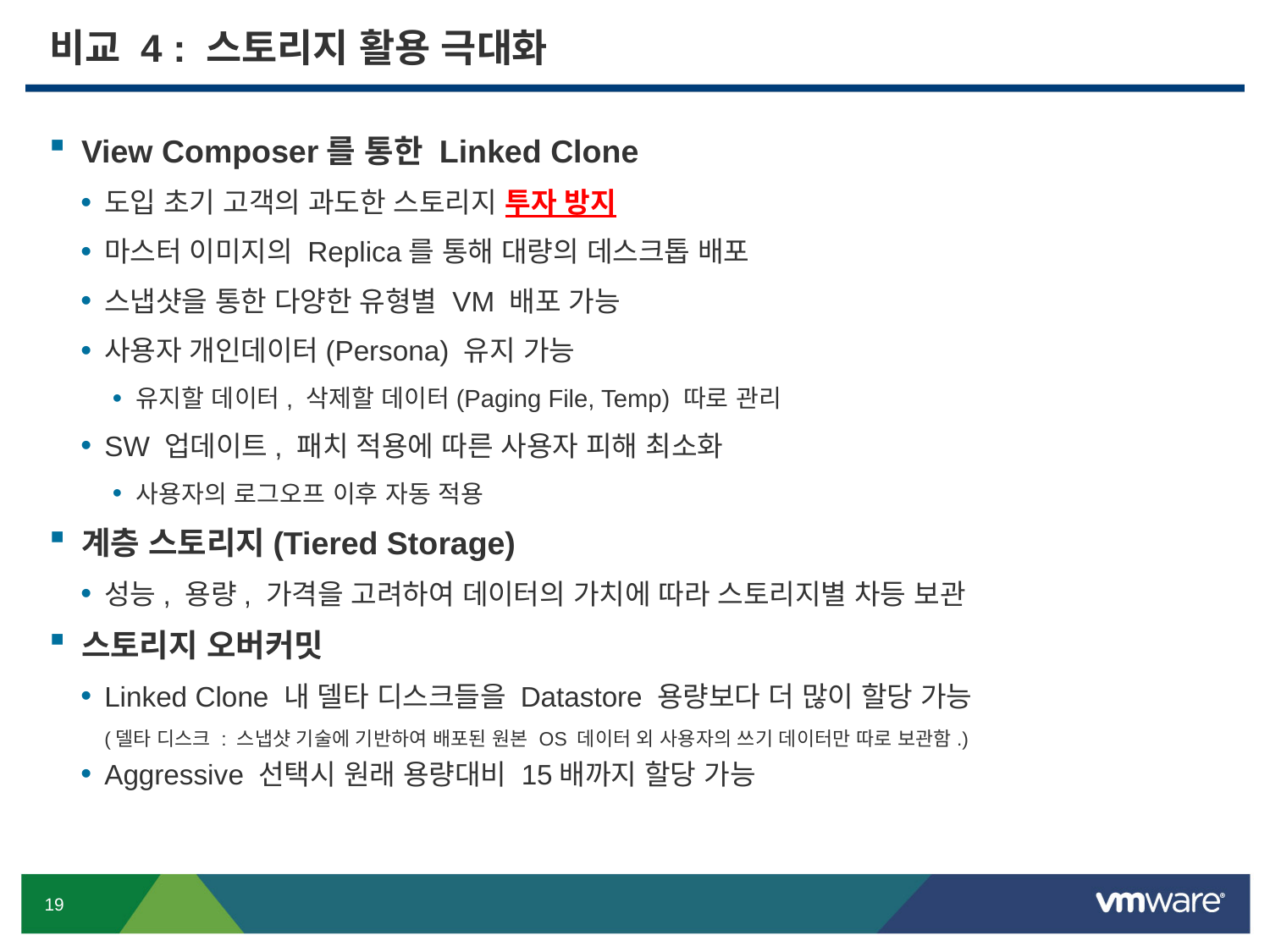

# 비교 4 : 스토리지 활용 극대화
View Composer를 통한 Linked Clone
도입 초기 고객의 과도한 스토리지 투자 방지
마스터 이미지의 Replica를 통해 대량의 데스크톱 배포
스냅샷을 통한 다양한 유형별 VM 배포 가능
사용자 개인데이터(Persona) 유지 가능
유지할 데이터, 삭제할 데이터(Paging File, Temp) 따로 관리
SW 업데이트, 패치 적용에 따른 사용자 피해 최소화
사용자의 로그오프 이후 자동 적용
계층 스토리지(Tiered Storage)
성능, 용량, 가격을 고려하여 데이터의 가치에 따라 스토리지별 차등 보관
스토리지 오버커밋
Linked Clone 내 델타 디스크들을 Datastore 용량보다 더 많이 할당 가능
	(델타 디스크 : 스냅샷 기술에 기반하여 배포된 원본 OS 데이터 외 사용자의 쓰기 데이터만 따로 보관함.)
Aggressive 선택시 원래 용량대비 15배까지 할당 가능